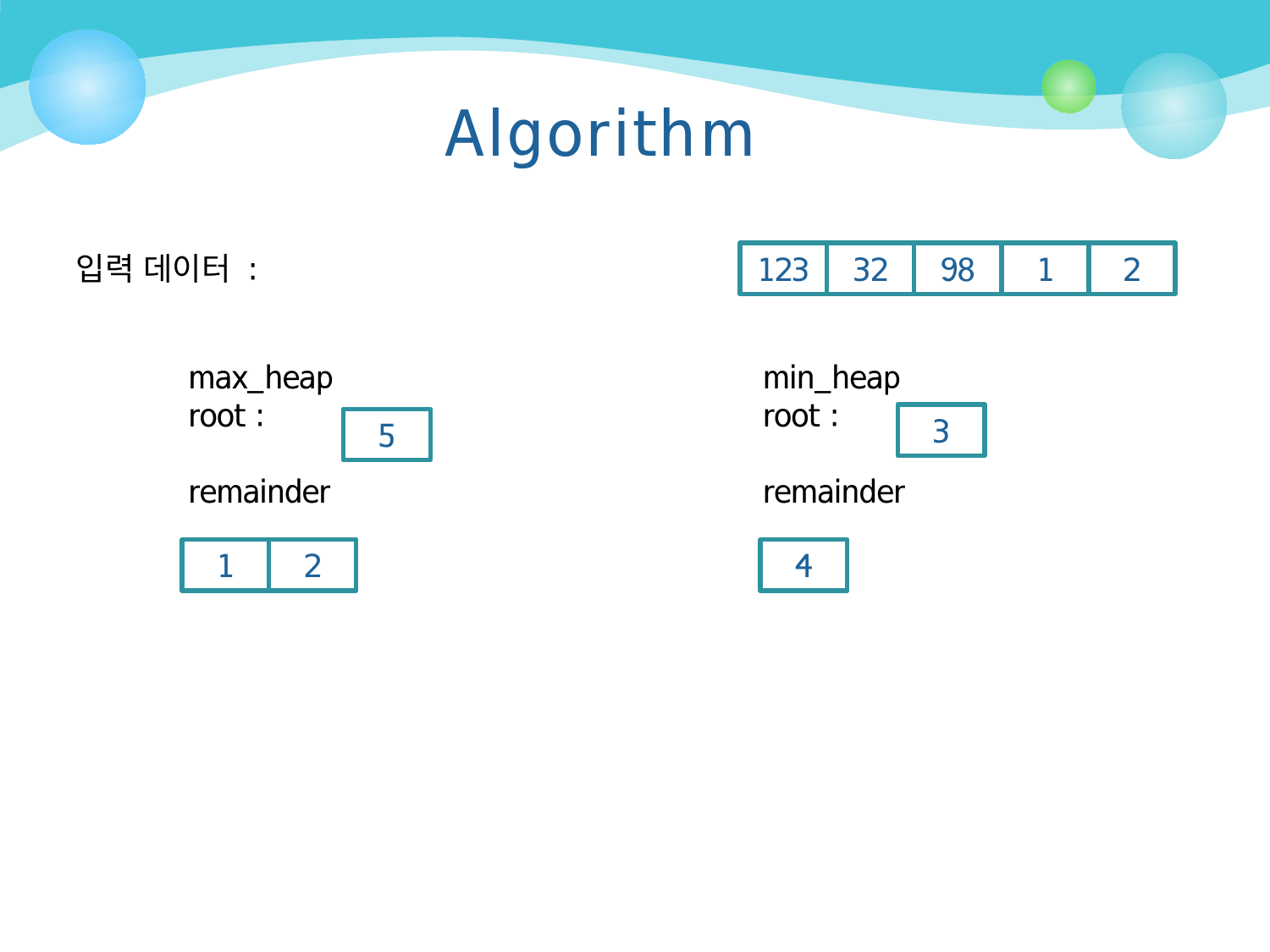

# Algorithm
입력 데이터 :
123
32
98
1
2
min_heap
root :

remainder
max_heap
root :

remainder
3
5
1
2
4